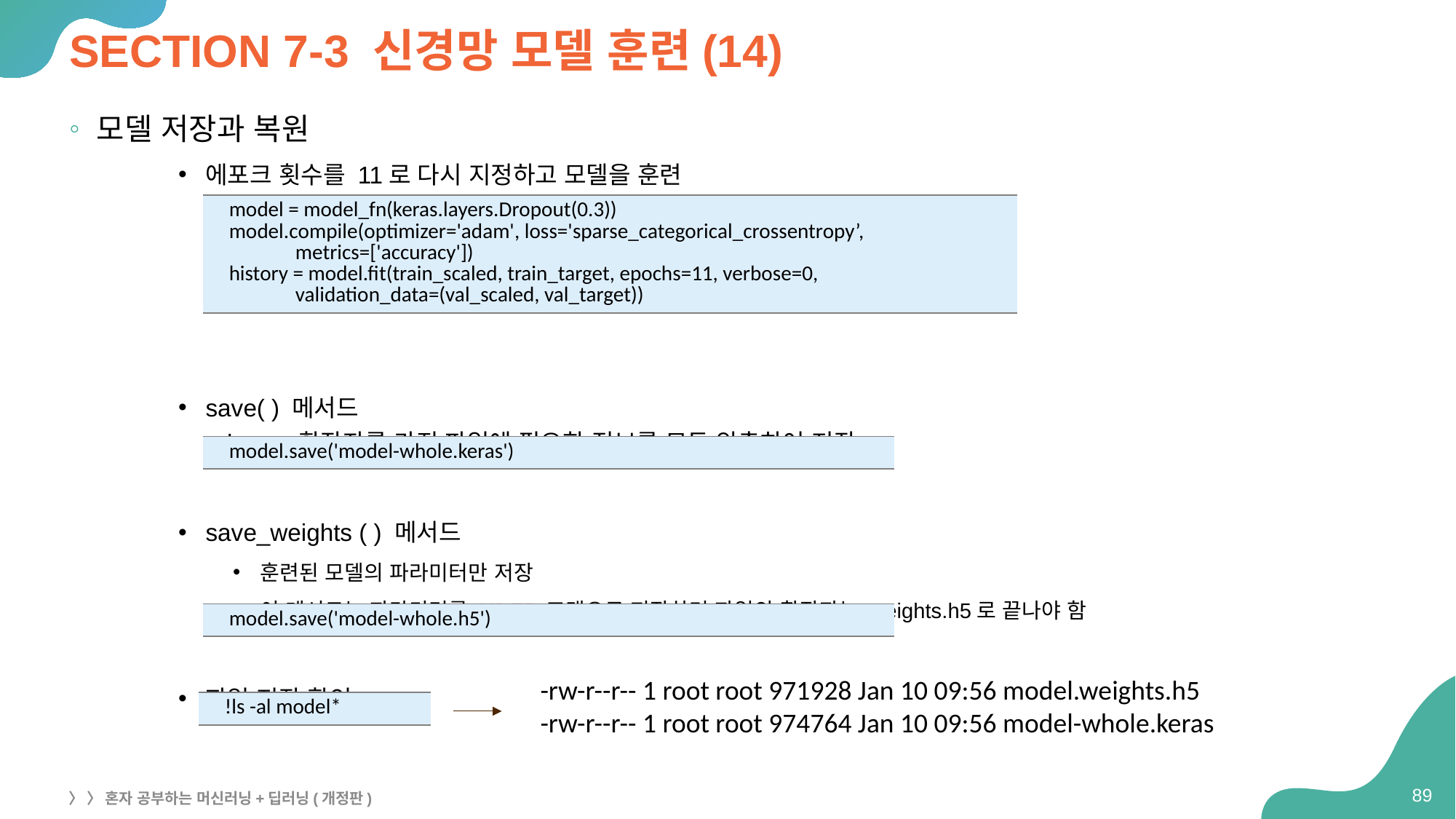

# SECTION 7-3 신경망 모델 훈련(14)
모델 저장과 복원
에포크 횟수를 11로 다시 지정하고 모델을 훈련

save( ) 메서드
- .keras 확장자를 가진 파일에 필요한 정보를 모두 압축하여 저장

save_weights ( ) 메서드
훈련된 모델의 파라미터만 저장
이 메서드는 파라미터를 HDF5 포맷으로 저장하며 파일의 확장자는 weights.h5로 끝나야 함

파일 저장 확인
| model = model\_fn(keras.layers.Dropout(0.3)) model.compile(optimizer='adam', loss='sparse\_categorical\_crossentropy’, metrics=['accuracy']) history = model.fit(train\_scaled, train\_target, epochs=11, verbose=0, validation\_data=(val\_scaled, val\_target)) |
| --- |
| model.save('model-whole.keras') |
| --- |
| model.save('model-whole.h5') |
| --- |
-rw-r--r-- 1 root root 971928 Jan 10 09:56 model.weights.h5
-rw-r--r-- 1 root root 974764 Jan 10 09:56 model-whole.keras
| !ls -al model\* |
| --- |
89
〉 〉 혼자 공부하는 머신러닝+딥러닝(개정판)